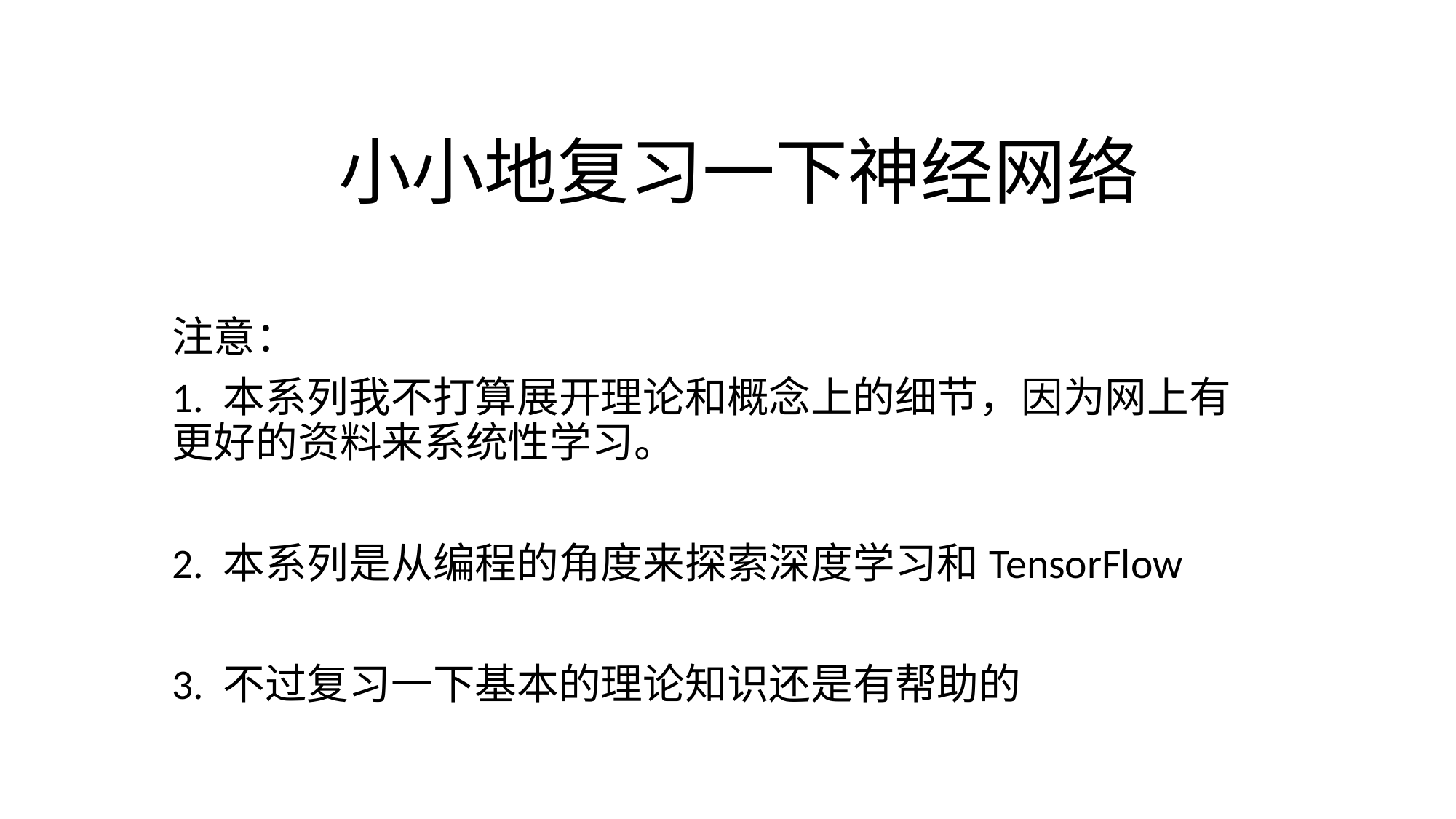

# 小小地复习一下神经网络
注意：
1. 本系列我不打算展开理论和概念上的细节，因为网上有更好的资料来系统性学习。

2. 本系列是从编程的角度来探索深度学习和TensorFlow

3. 不过复习一下基本的理论知识还是有帮助的